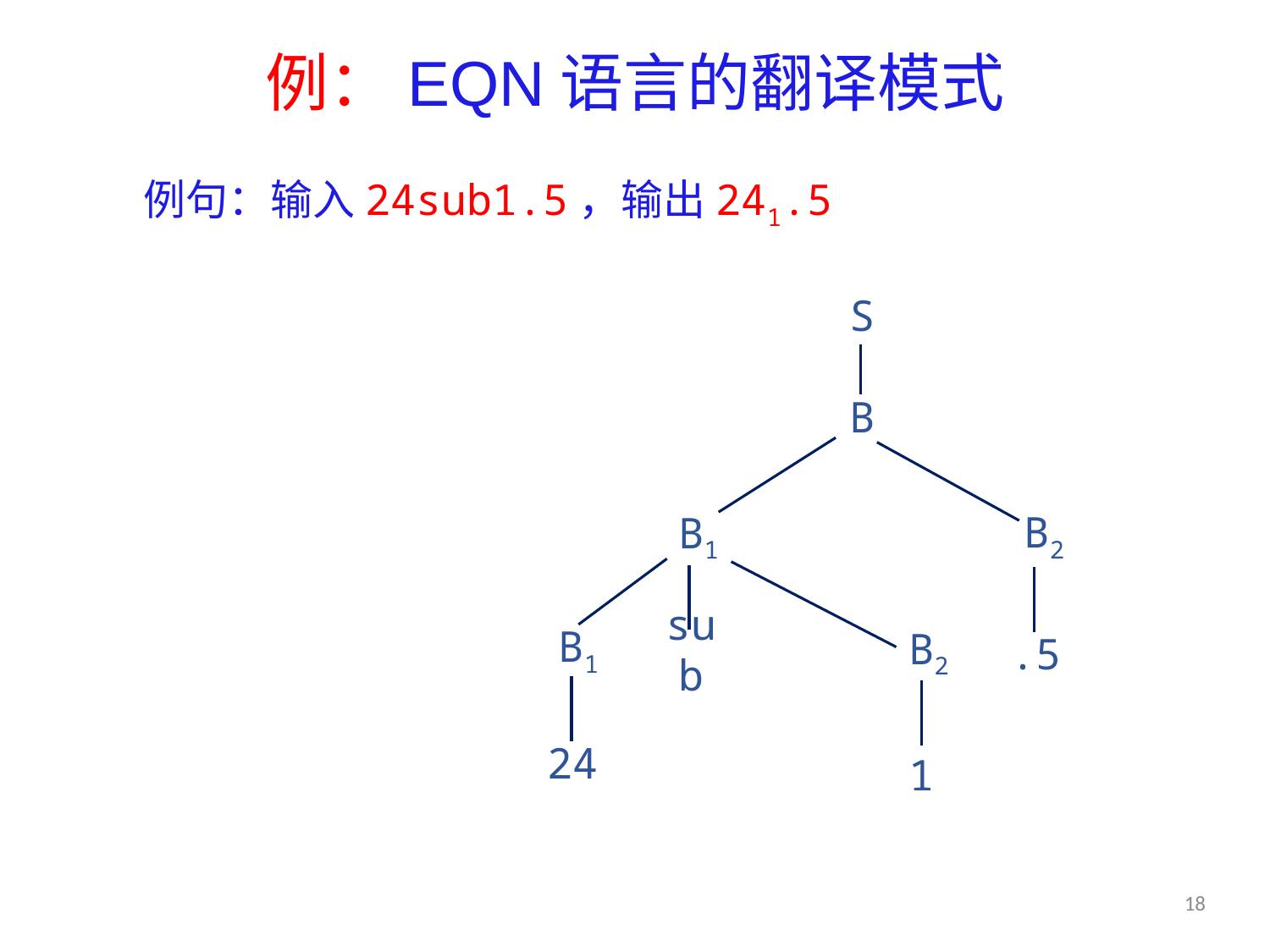

# 例：EQN语言的翻译模式
例句：输入24sub1.5，输出241.5
S
B
B2
B1
B1
B2
sub
.5
24
1
18